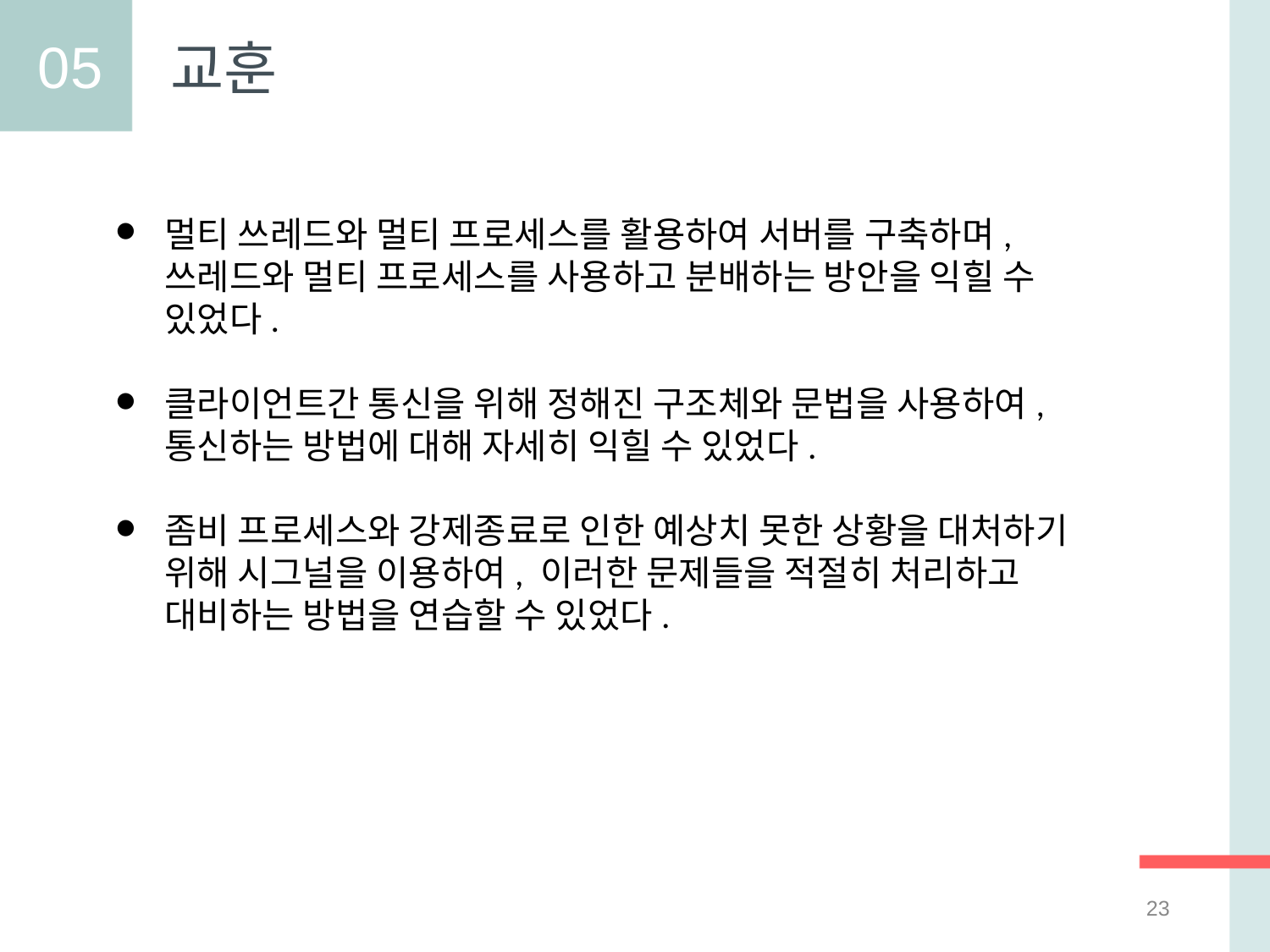

05
교훈
멀티 쓰레드와 멀티 프로세스를 활용하여 서버를 구축하며, 쓰레드와 멀티 프로세스를 사용하고 분배하는 방안을 익힐 수 있었다.

클라이언트간 통신을 위해 정해진 구조체와 문법을 사용하여, 통신하는 방법에 대해 자세히 익힐 수 있었다.

좀비 프로세스와 강제종료로 인한 예상치 못한 상황을 대처하기 위해 시그널을 이용하여, 이러한 문제들을 적절히 처리하고 대비하는 방법을 연습할 수 있었다.
23